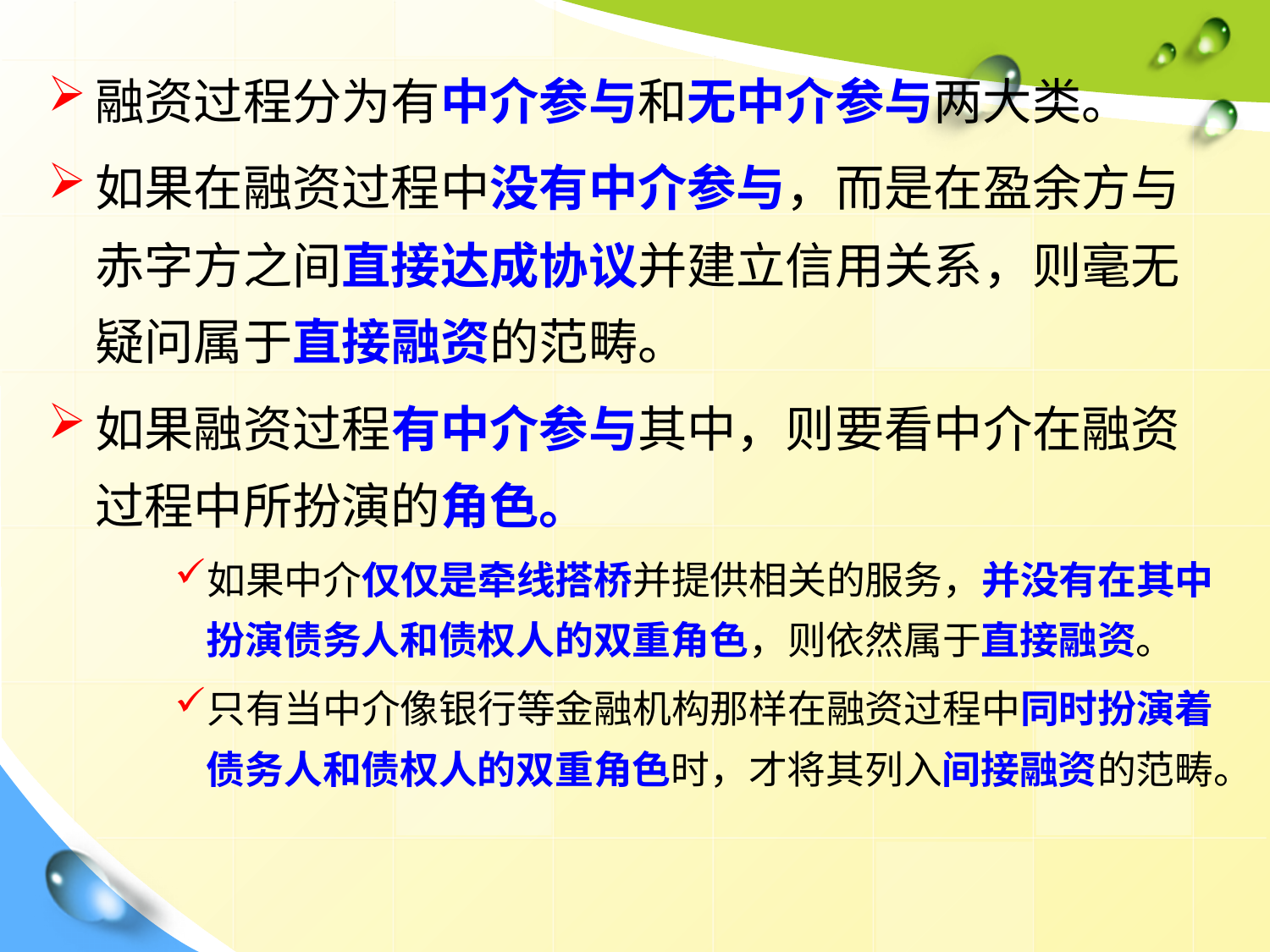

融资过程分为有中介参与和无中介参与两大类。
如果在融资过程中没有中介参与，而是在盈余方与赤字方之间直接达成协议并建立信用关系，则毫无疑问属于直接融资的范畴。
如果融资过程有中介参与其中，则要看中介在融资过程中所扮演的角色。
如果中介仅仅是牵线搭桥并提供相关的服务，并没有在其中扮演债务人和债权人的双重角色，则依然属于直接融资。
只有当中介像银行等金融机构那样在融资过程中同时扮演着债务人和债权人的双重角色时，才将其列入间接融资的范畴。